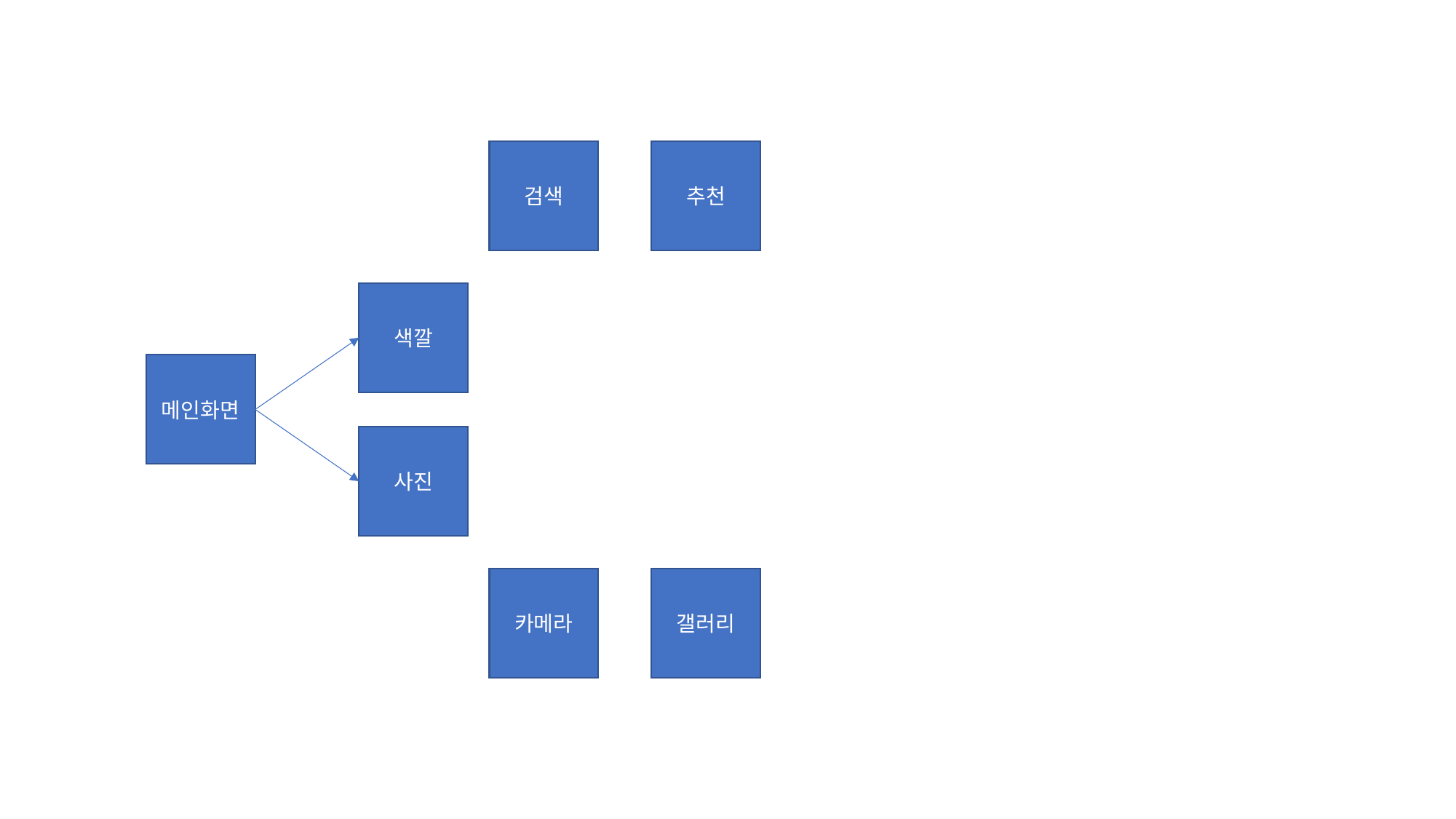

검색
추천
색깔
메인화면
사진
카메라
갤러리